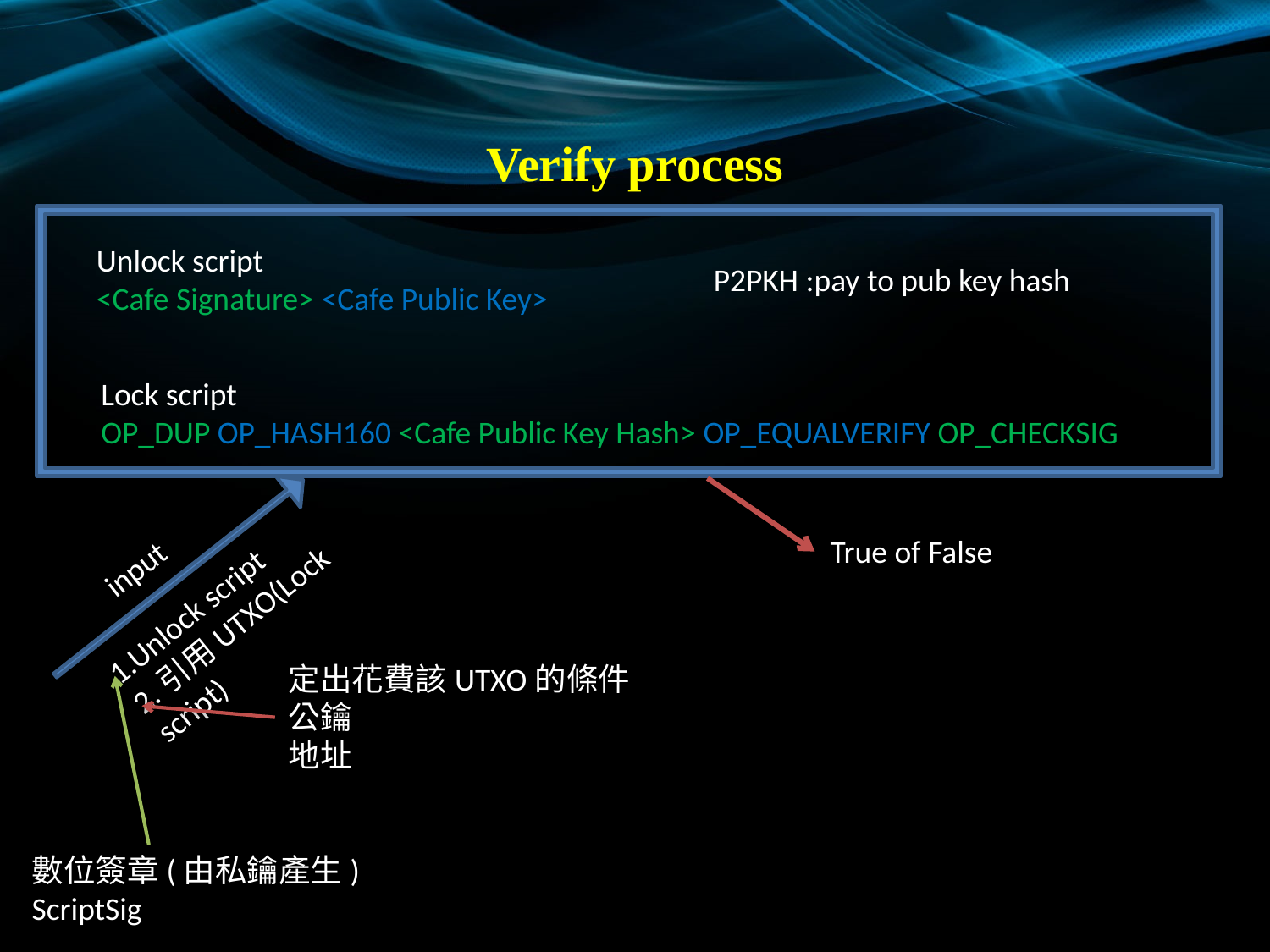

Verify process

Unlock script
<Cafe Signature> <Cafe Public Key>
P2PKH :pay to pub key hash
Lock script
OP_DUP OP_HASH160 <Cafe Public Key Hash> OP_EQUALVERIFY OP_CHECKSIG

True of False
input
1.Unlock script
2.引用UTXO(Lock script)

定出花費該UTXO的條件
公鑰
地址
數位簽章(由私鑰產生)
ScriptSig